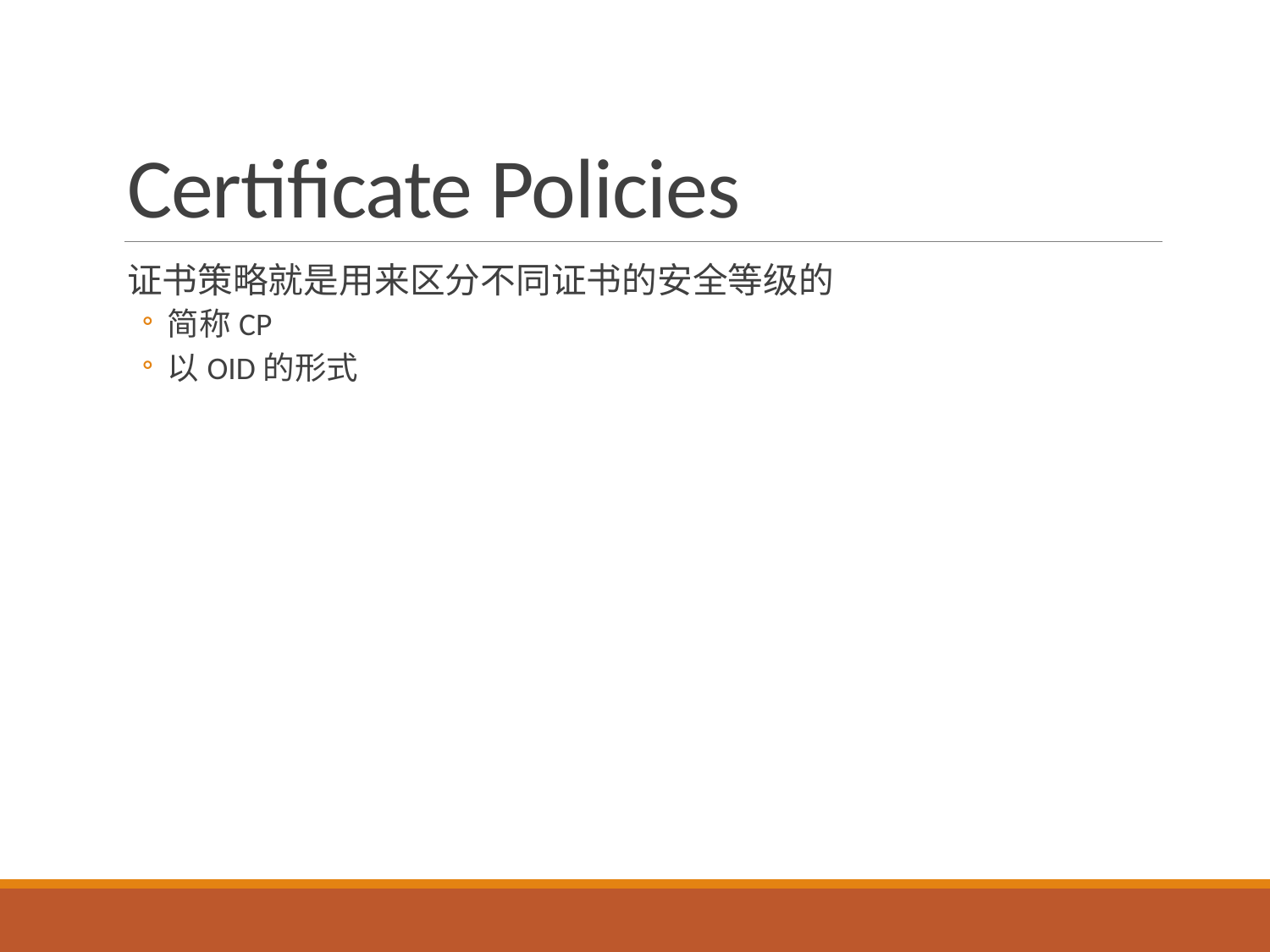

# Certificate Policies
证书策略就是用来区分不同证书的安全等级的
简称CP
以OID的形式
83